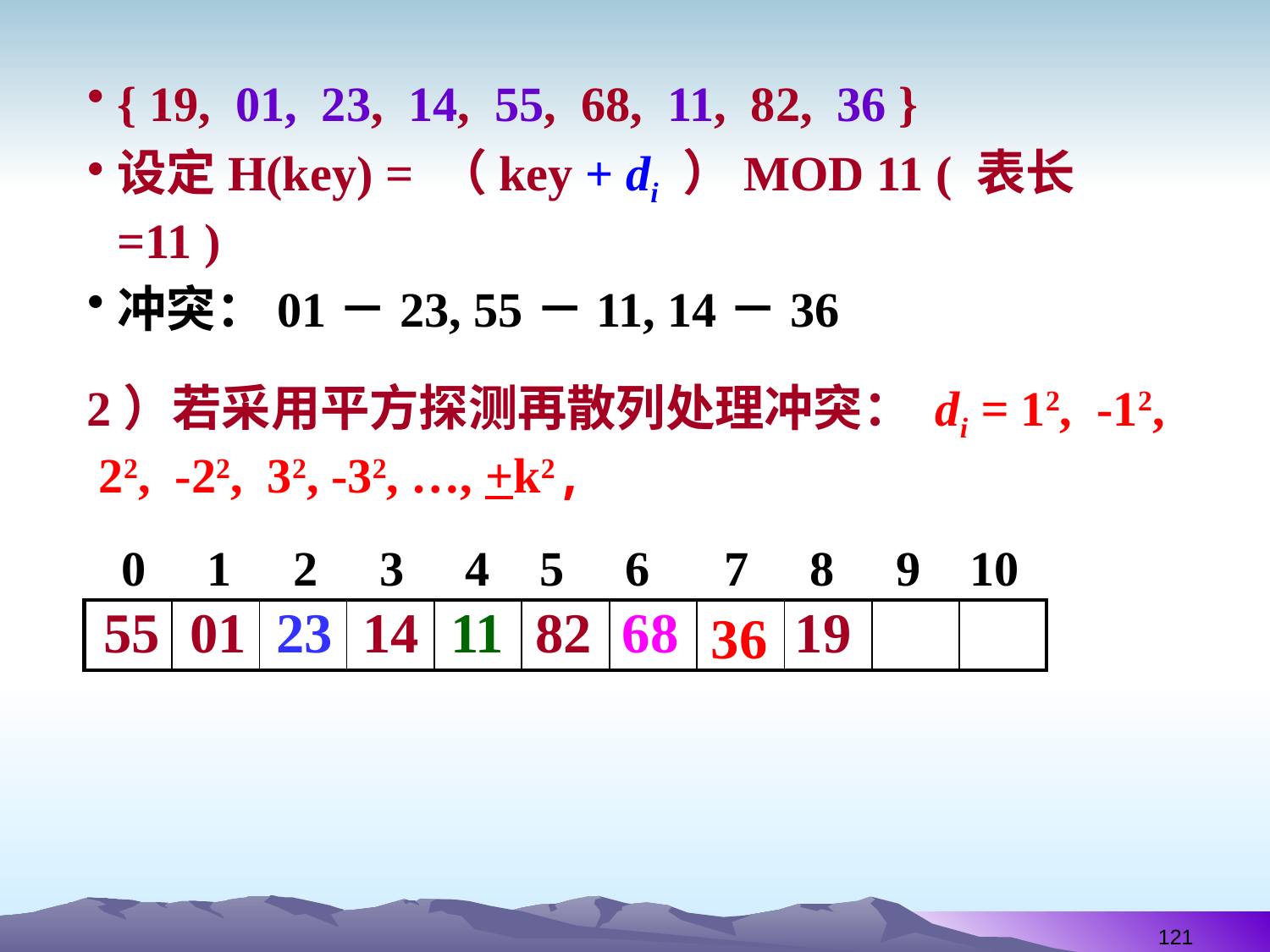

{ 19,  01,  23,  14,  55,  68,  11,  82,  36 }
设定H(key) = （key + di ）MOD 11 ( 表长=11 )
冲突：01－23, 55－11, 14－36
2）若采用平方探测再散列处理冲突： di = 12,  -12,  22,  -22,  32, -32, …, +k2,
  0     1     2     3     4    5     6      7     8     9    10
55
01
23
14
11
82
68
19
36
|  |  |  |  |  |  |  |  |  |  |  |
| --- | --- | --- | --- | --- | --- | --- | --- | --- | --- | --- |
121